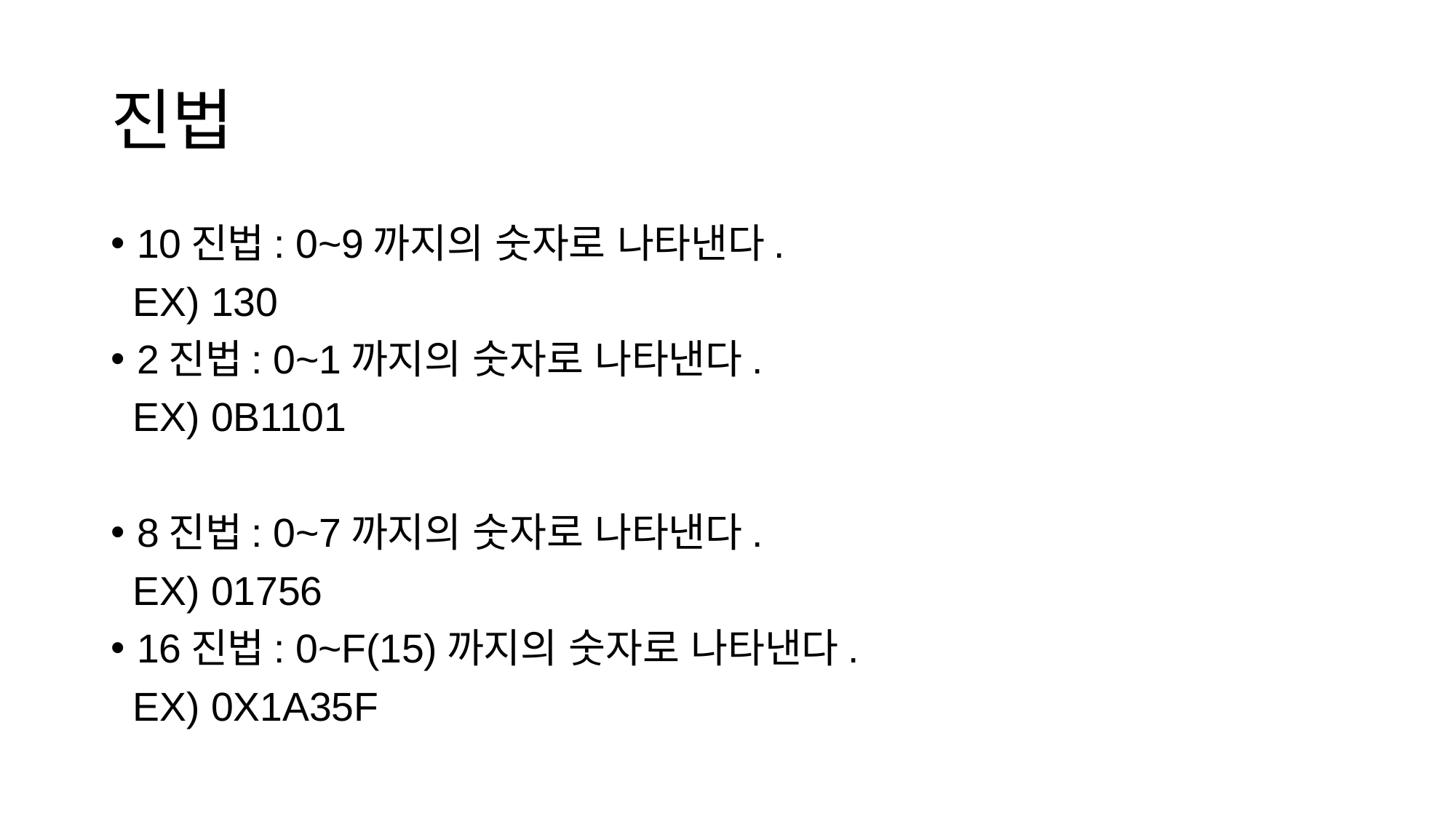

# 진법
10진법: 0~9까지의 숫자로 나타낸다.
  EX) 130
2진법: 0~1까지의 숫자로 나타낸다.
  EX) 0B1101

8진법: 0~7까지의 숫자로 나타낸다.
  EX) 01756
16진법: 0~F(15)까지의 숫자로 나타낸다.
  EX) 0X1A35F